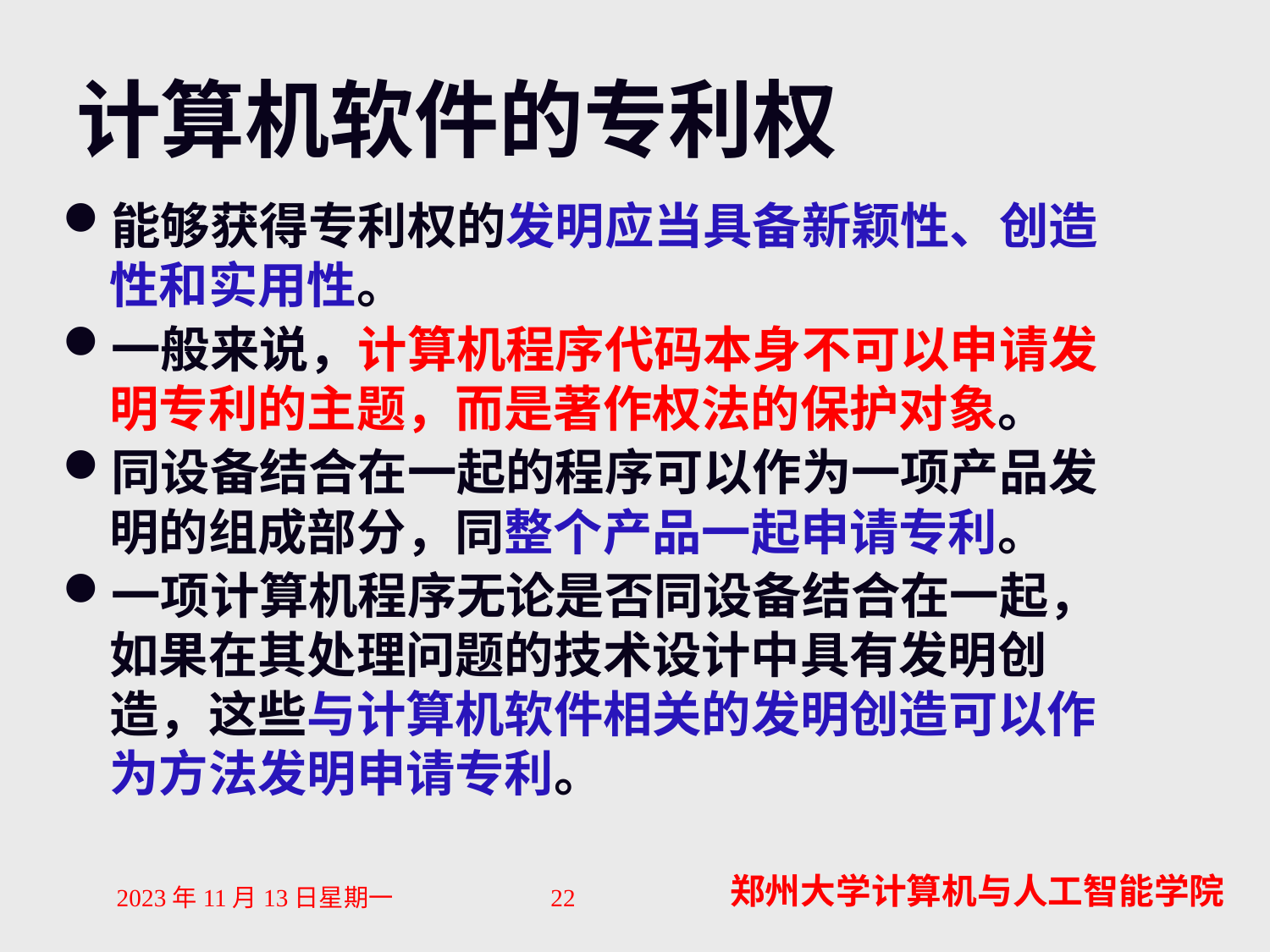

# 计算机软件的专利权
能够获得专利权的发明应当具备新颖性、创造性和实用性。
一般来说，计算机程序代码本身不可以申请发明专利的主题，而是著作权法的保护对象。
同设备结合在一起的程序可以作为一项产品发明的组成部分，同整个产品一起申请专利。
一项计算机程序无论是否同设备结合在一起，如果在其处理问题的技术设计中具有发明创造，这些与计算机软件相关的发明创造可以作为方法发明申请专利。